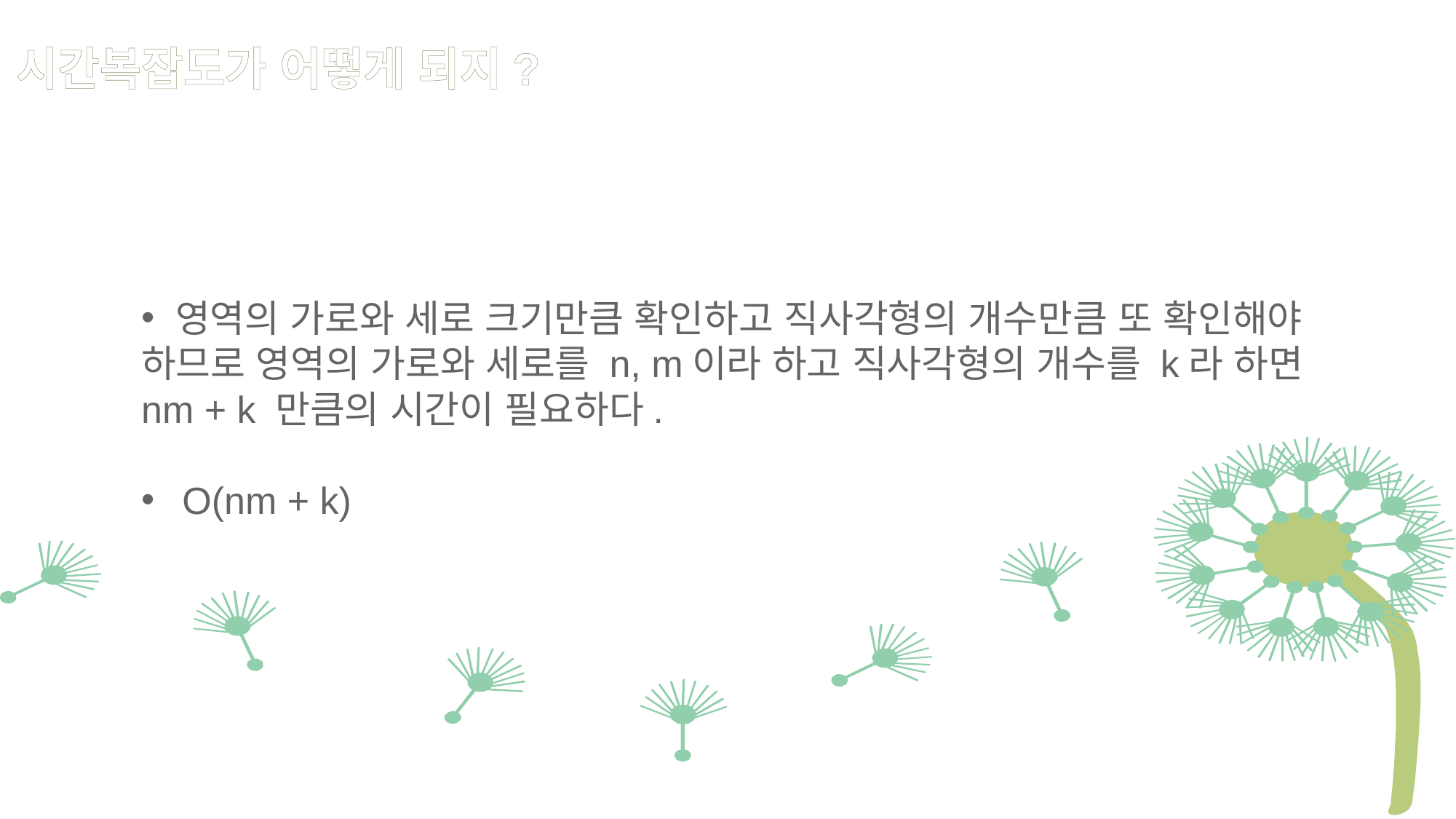

시간복잡도가 어떻게 되지?
영역의 가로와 세로 크기만큼 확인하고 직사각형의 개수만큼 또 확인해야
하므로 영역의 가로와 세로를 n, m이라 하고 직사각형의 개수를 k라 하면
nm + k 만큼의 시간이 필요하다.

O(nm + k)